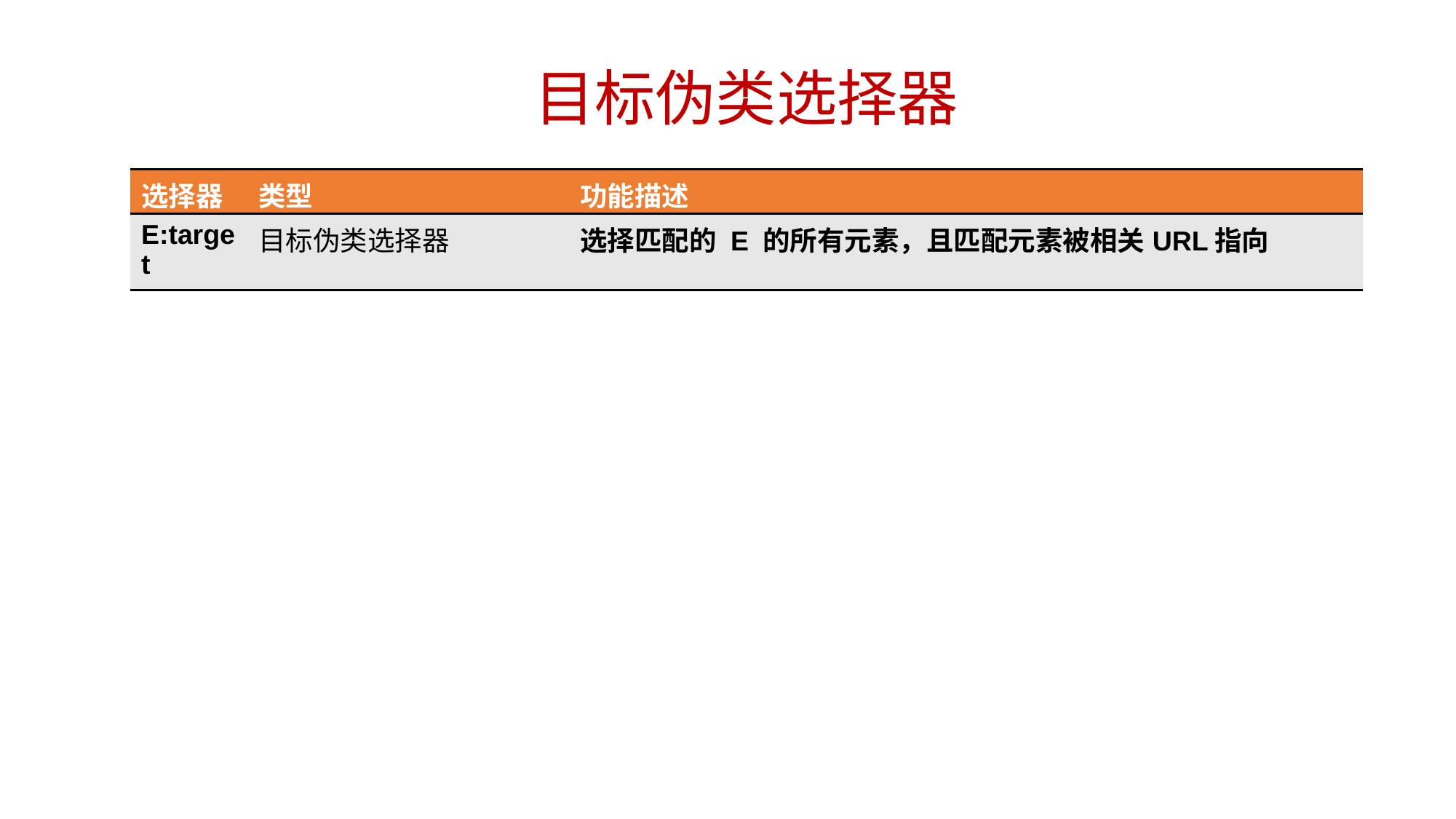

目标伪类选择器
| 选择器 | 类型 | 功能描述 |
| --- | --- | --- |
| E:target | 目标伪类选择器 | 选择匹配的 E 的所有元素，且匹配元素被相关URL指向 |